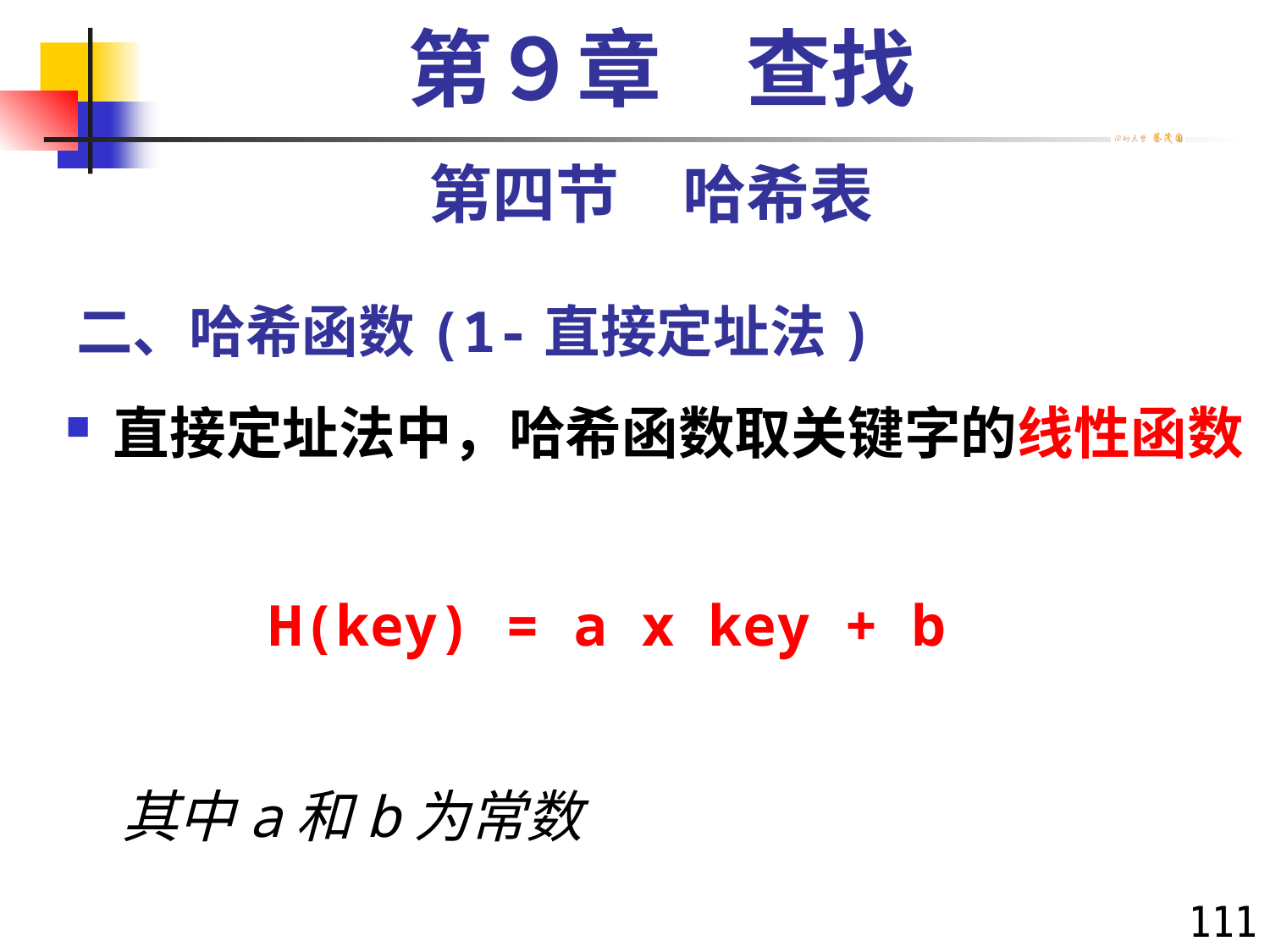

第９章　查找
第四节　哈希表
# 二、哈希函数(1-直接定址法)
直接定址法中，哈希函数取关键字的线性函数

      H(key) = a x key + b

　其中a和b为常数
111